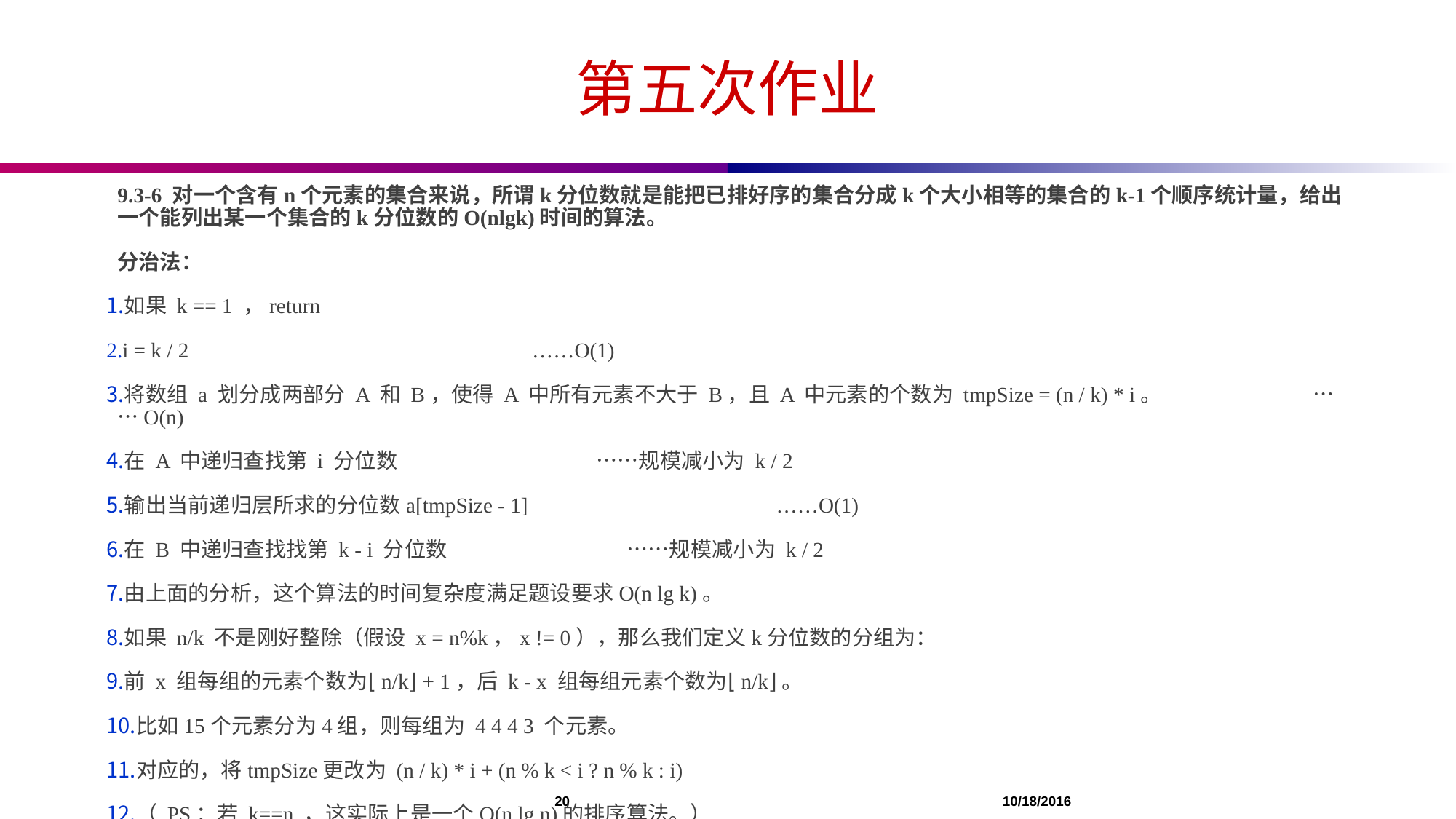

# 第五次作业
9.3-6 对一个含有n个元素的集合来说，所谓k分位数就是能把已排好序的集合分成k个大小相等的集合的k-1个顺序统计量，给出一个能列出某一个集合的k分位数的O(nlgk)时间的算法。
分治法：
如果 k == 1 ，return
i = k / 2                                                                 ……O(1)
将数组 a 划分成两部分 A 和 B，使得 A 中所有元素不大于 B，且 A 中元素的个数为 tmpSize = (n / k) * i。                                ……O(n)
在 A 中递归查找第 i 分位数                                          ……规模减小为 k / 2
输出当前递归层所求的分位数a[tmpSize - 1]                                               ……O(1)
在 B 中递归查找找第 k - i 分位数                                      ……规模减小为 k / 2
由上面的分析，这个算法的时间复杂度满足题设要求O(n lg k)。
如果 n/k 不是刚好整除（假设 x = n%k，x != 0），那么我们定义k分位数的分组为：
前 x 组每组的元素个数为⌊n/k⌋ + 1，后 k - x 组每组元素个数为⌊n/k⌋。
比如15个元素分为4组，则每组为 4 4 4 3 个元素。
对应的，将tmpSize更改为 (n / k) * i + (n % k < i ? n % k : i)
（ PS：若 k==n ，这实际上是一个O(n lg n)的排序算法。）
				         20 				            10/18/2016